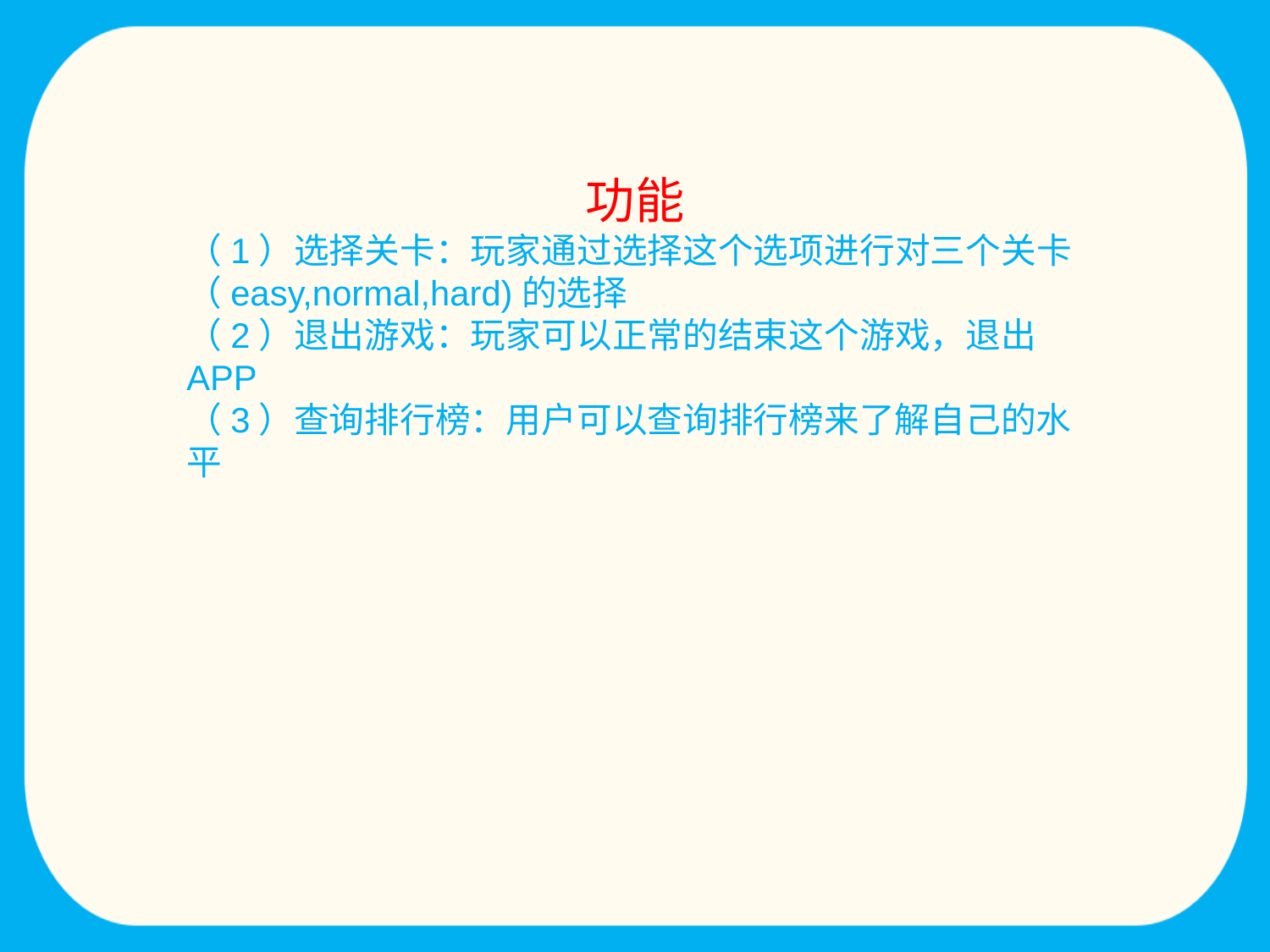

功能
（1）选择关卡：玩家通过选择这个选项进行对三个关卡（easy,normal,hard)的选择
（2）退出游戏：玩家可以正常的结束这个游戏，退出APP
（3）查询排行榜：用户可以查询排行榜来了解自己的水平